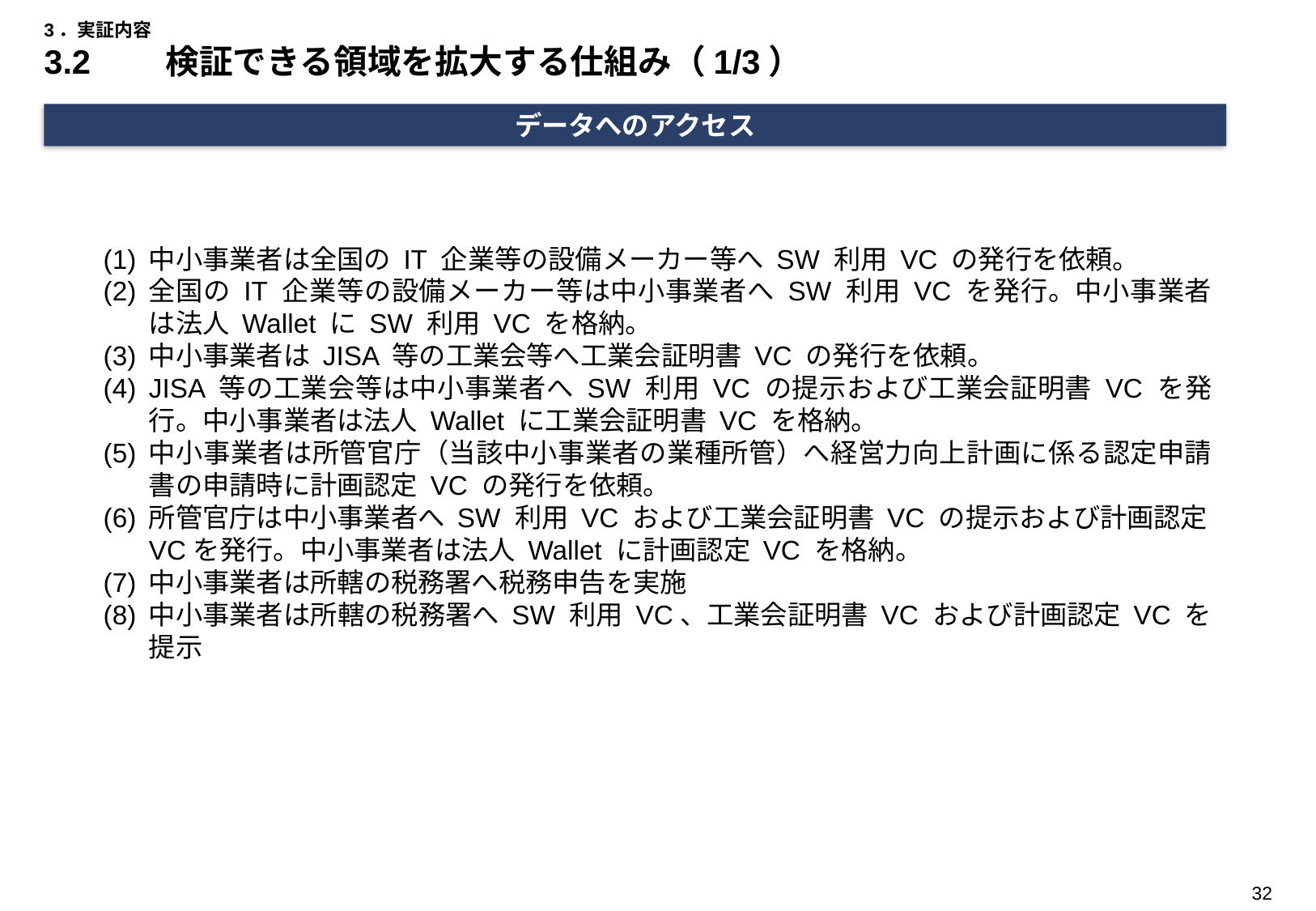

# 3．実証内容 3.2	検証できる領域を拡大する仕組み（1/3）
データへのアクセス

中小事業者は全国の IT 企業等の設備メーカー等へ SW 利用 VC の発行を依頼。
全国の IT 企業等の設備メーカー等は中小事業者へ SW 利用 VC を発行。中小事業者は法人 Wallet に SW 利用 VC を格納。
中小事業者は JISA 等の工業会等へ工業会証明書 VC の発行を依頼。
JISA 等の工業会等は中小事業者へ SW 利用 VC の提示および工業会証明書 VC を発行。中小事業者は法人 Wallet に工業会証明書 VC を格納。
中小事業者は所管官庁（当該中小事業者の業種所管）へ経営力向上計画に係る認定申請書の申請時に計画認定 VC の発行を依頼。
所管官庁は中小事業者へ SW 利用 VC および工業会証明書 VC の提示および計画認定VCを発行。中小事業者は法人 Wallet に計画認定 VC を格納。
中小事業者は所轄の税務署へ税務申告を実施
中小事業者は所轄の税務署へ SW 利用 VC、工業会証明書 VC および計画認定 VC を提示